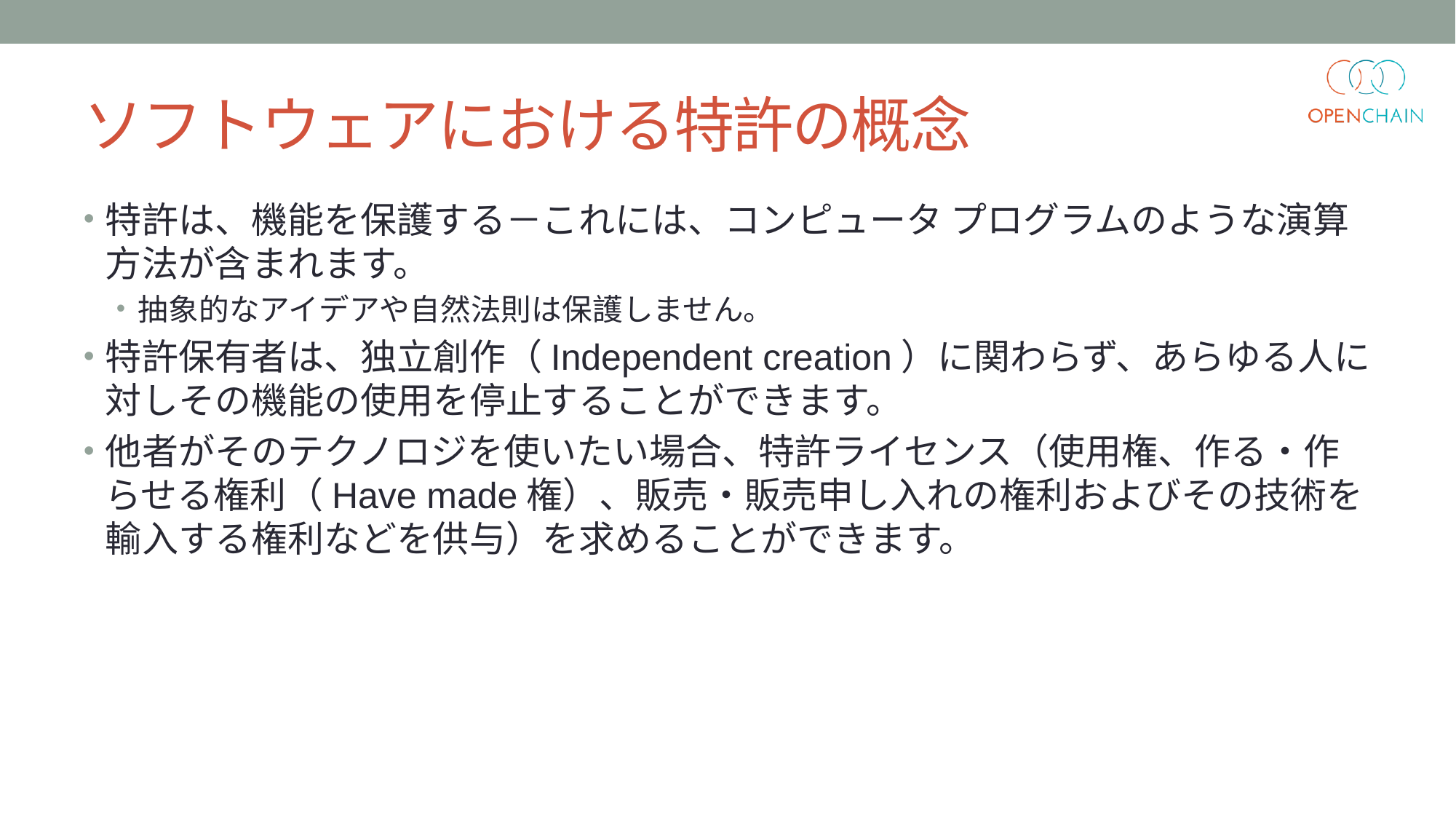

# ソフトウェアにおける特許の概念
特許は、機能を保護する－これには、コンピュータ プログラムのような演算方法が含まれます。
抽象的なアイデアや自然法則は保護しません。
特許保有者は、独立創作（Independent creation）に関わらず、あらゆる人に対しその機能の使用を停止することができます。
他者がそのテクノロジを使いたい場合、特許ライセンス（使用権、作る・作らせる権利（Have made権）、販売・販売申し入れの権利およびその技術を輸入する権利などを供与）を求めることができます。